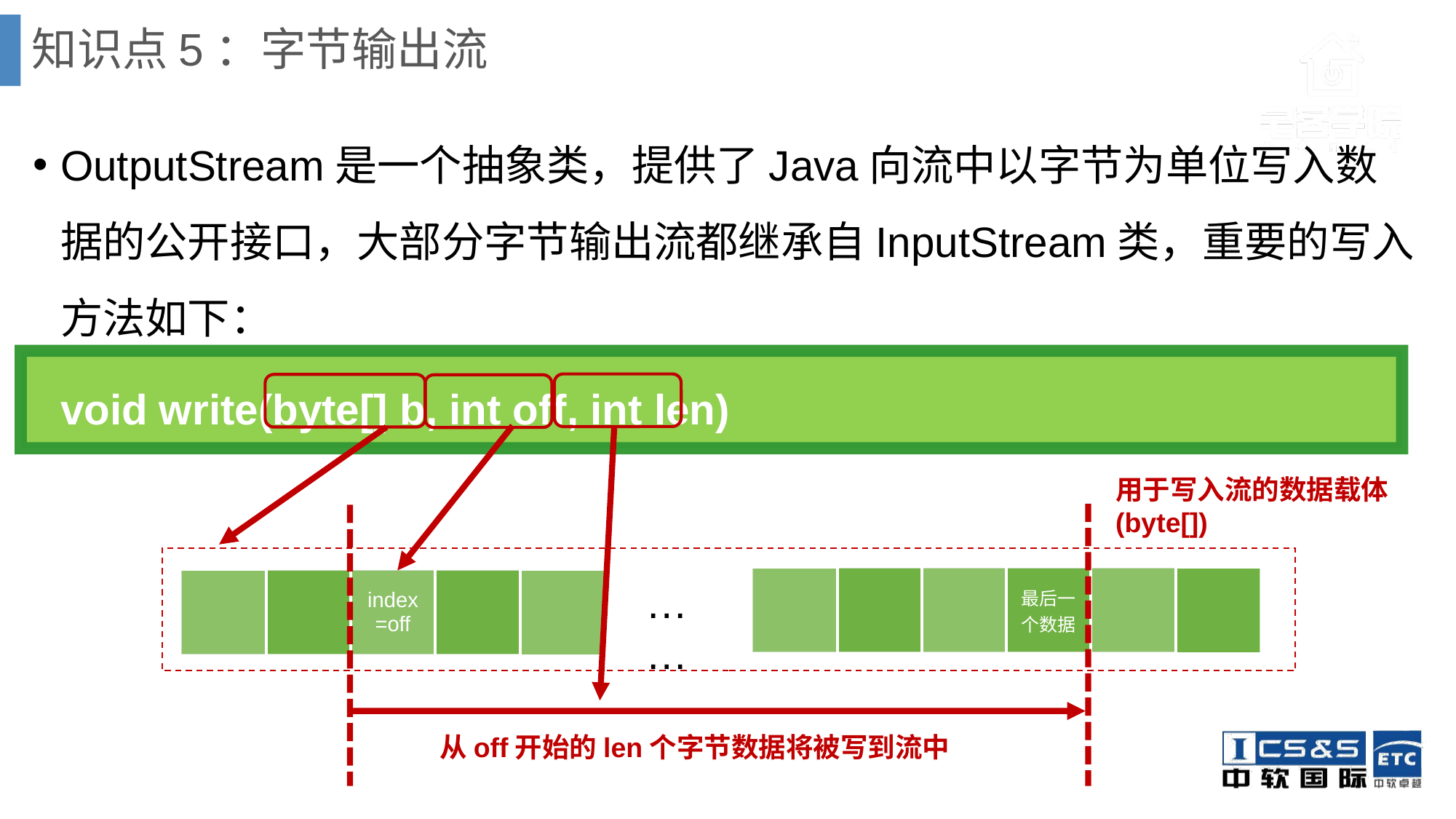

# 知识点5：字节输出流
OutputStream是一个抽象类，提供了Java向流中以字节为单位写入数据的公开接口，大部分字节输出流都继承自InputStream类，重要的写入方法如下：
	void write(byte[] b, int off, int len)

用于写入流的数据载体(byte[])

|  |  |  | 最后一个数据 |  |  |
| --- | --- | --- | --- | --- | --- |
|  |  | index=off |  |  |
| --- | --- | --- | --- | --- |
… …

从off开始的len个字节数据将被写到流中